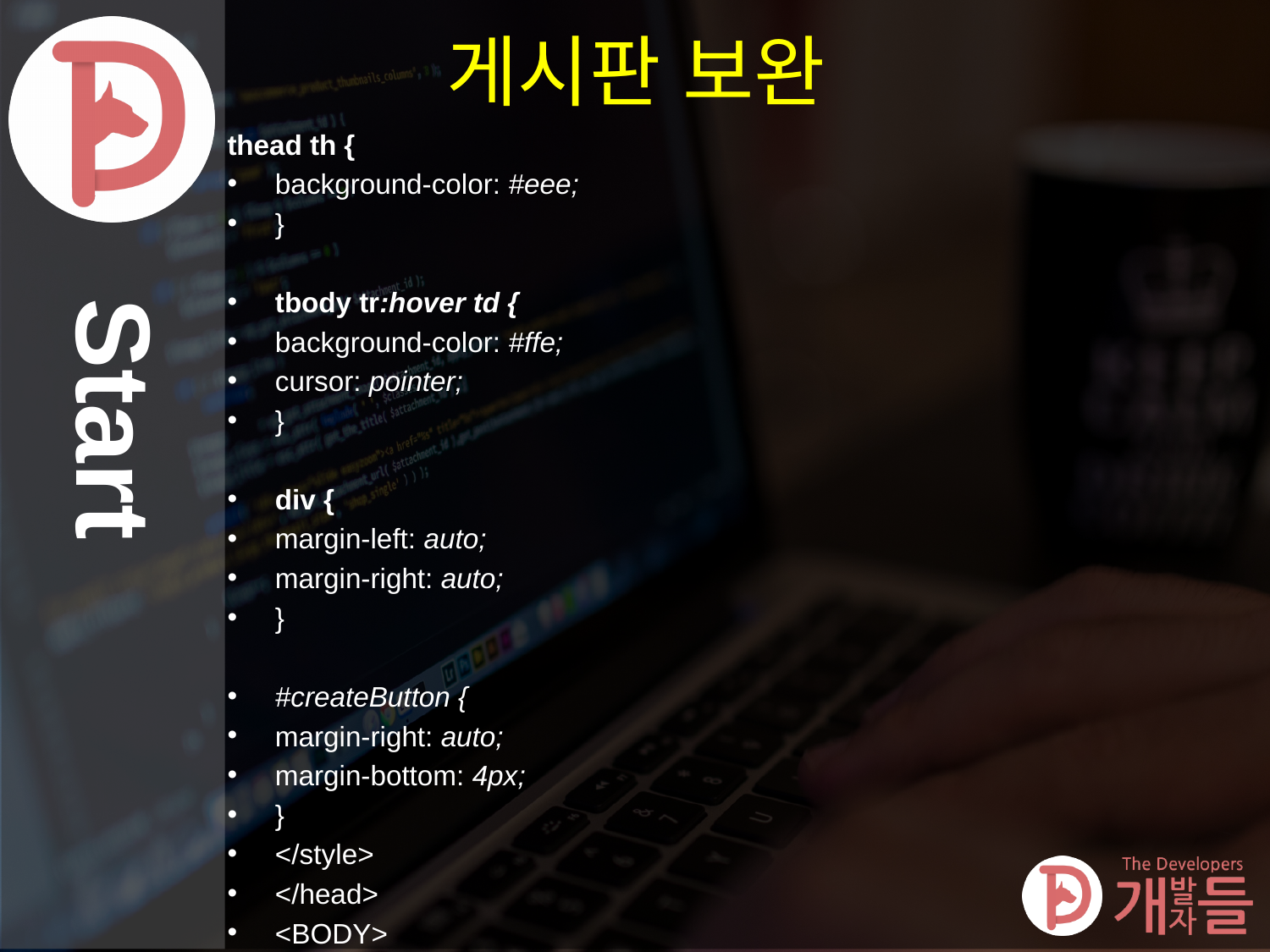

# 게시판 보완
thead th {
background-color: #eee;
}

tbody tr:hover td {
background-color: #ffe;
cursor: pointer;
}

div {
margin-left: auto;
margin-right: auto;
}

#createButton {
margin-right: auto;
margin-bottom: 4px;
}
</style>
</head>
<BODY>

Start